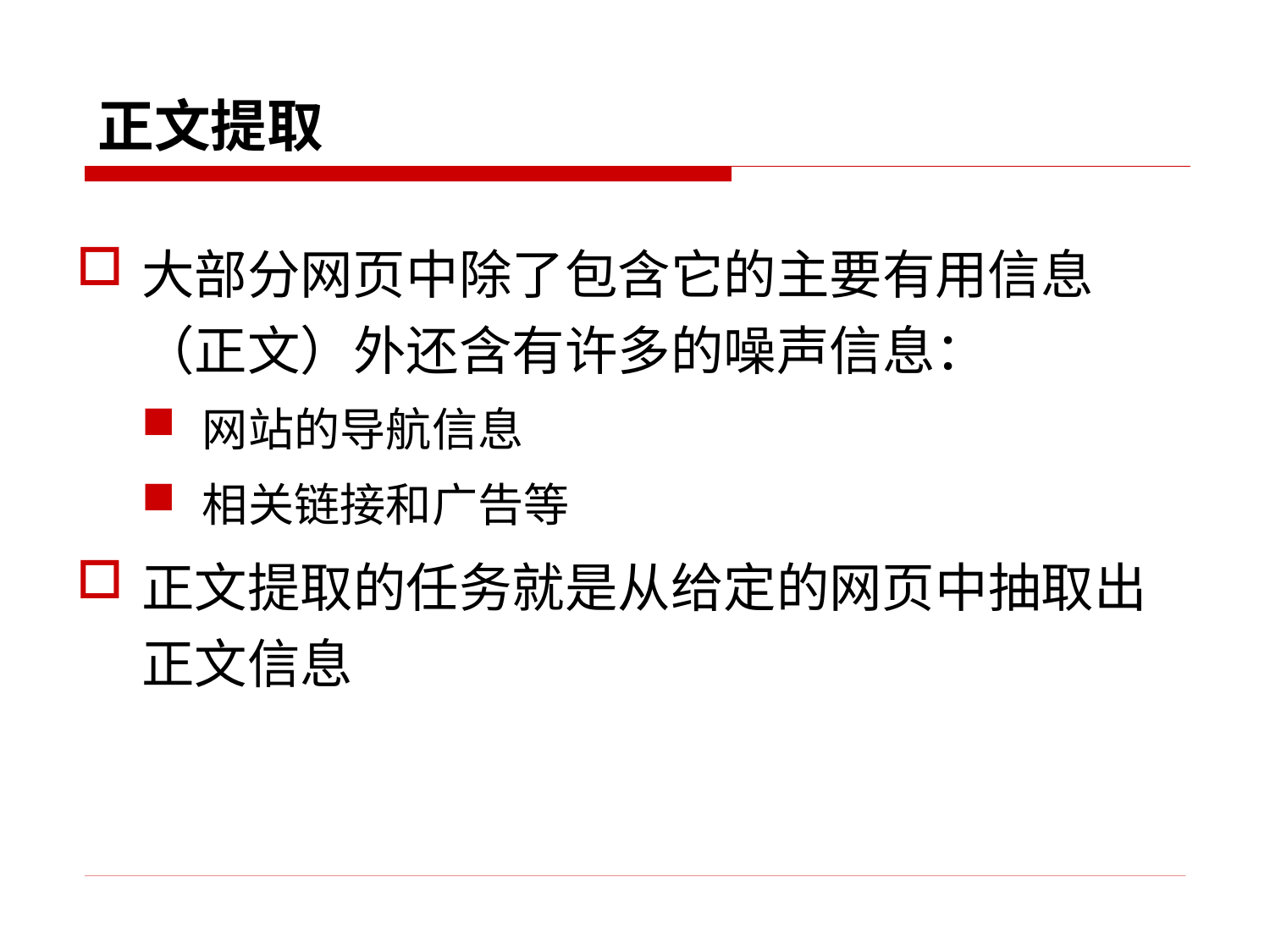

正文提取
大部分网页中除了包含它的主要有用信息（正文）外还含有许多的噪声信息：
网站的导航信息
相关链接和广告等
正文提取的任务就是从给定的网页中抽取出正文信息
61